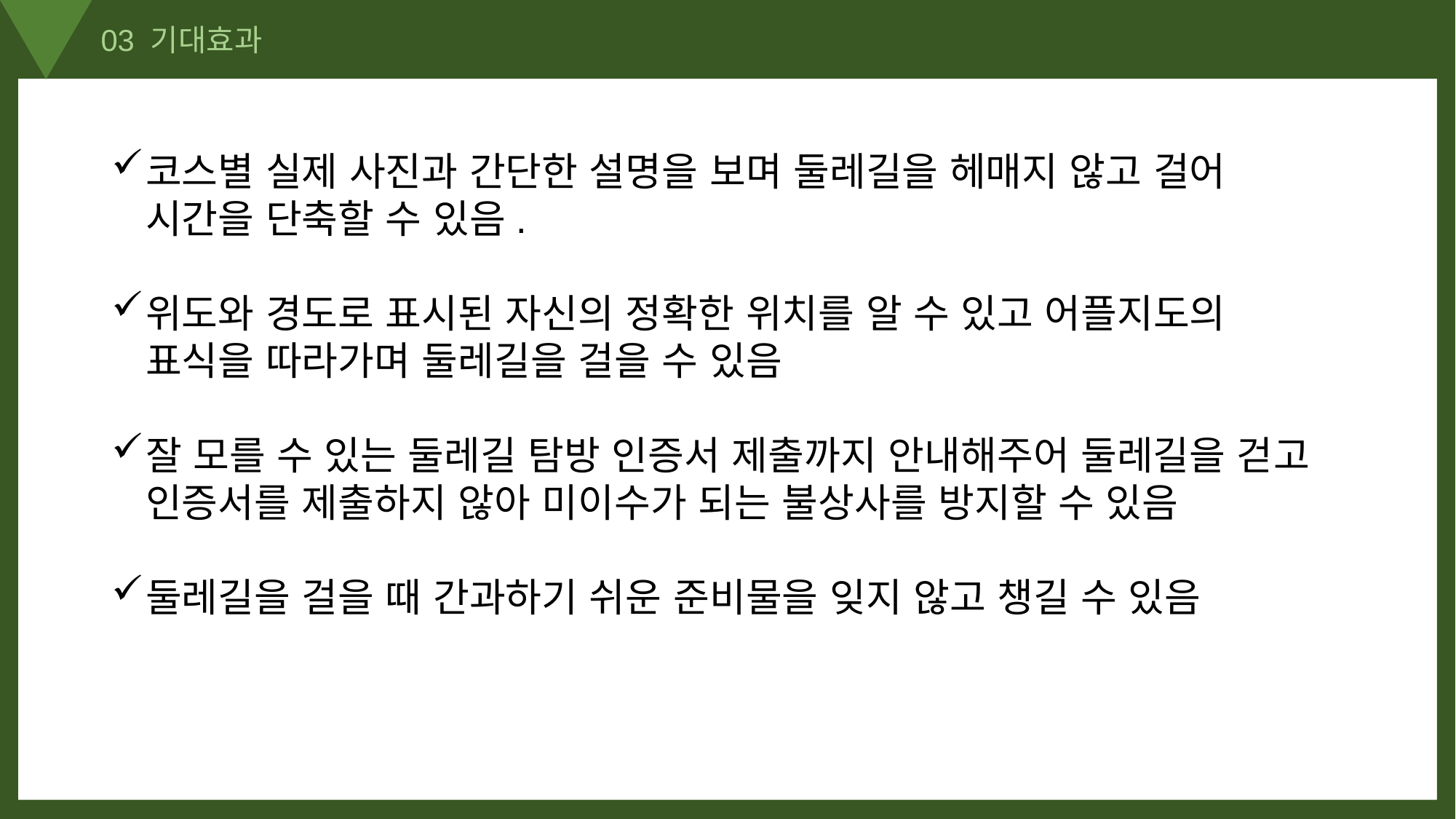

03 기대효과
코스별 실제 사진과 간단한 설명을 보며 둘레길을 헤매지 않고 걸어 시간을 단축할 수 있음.

위도와 경도로 표시된 자신의 정확한 위치를 알 수 있고 어플지도의 표식을 따라가며 둘레길을 걸을 수 있음

잘 모를 수 있는 둘레길 탐방 인증서 제출까지 안내해주어 둘레길을 걷고 인증서를 제출하지 않아 미이수가 되는 불상사를 방지할 수 있음

둘레길을 걸을 때 간과하기 쉬운 준비물을 잊지 않고 챙길 수 있음